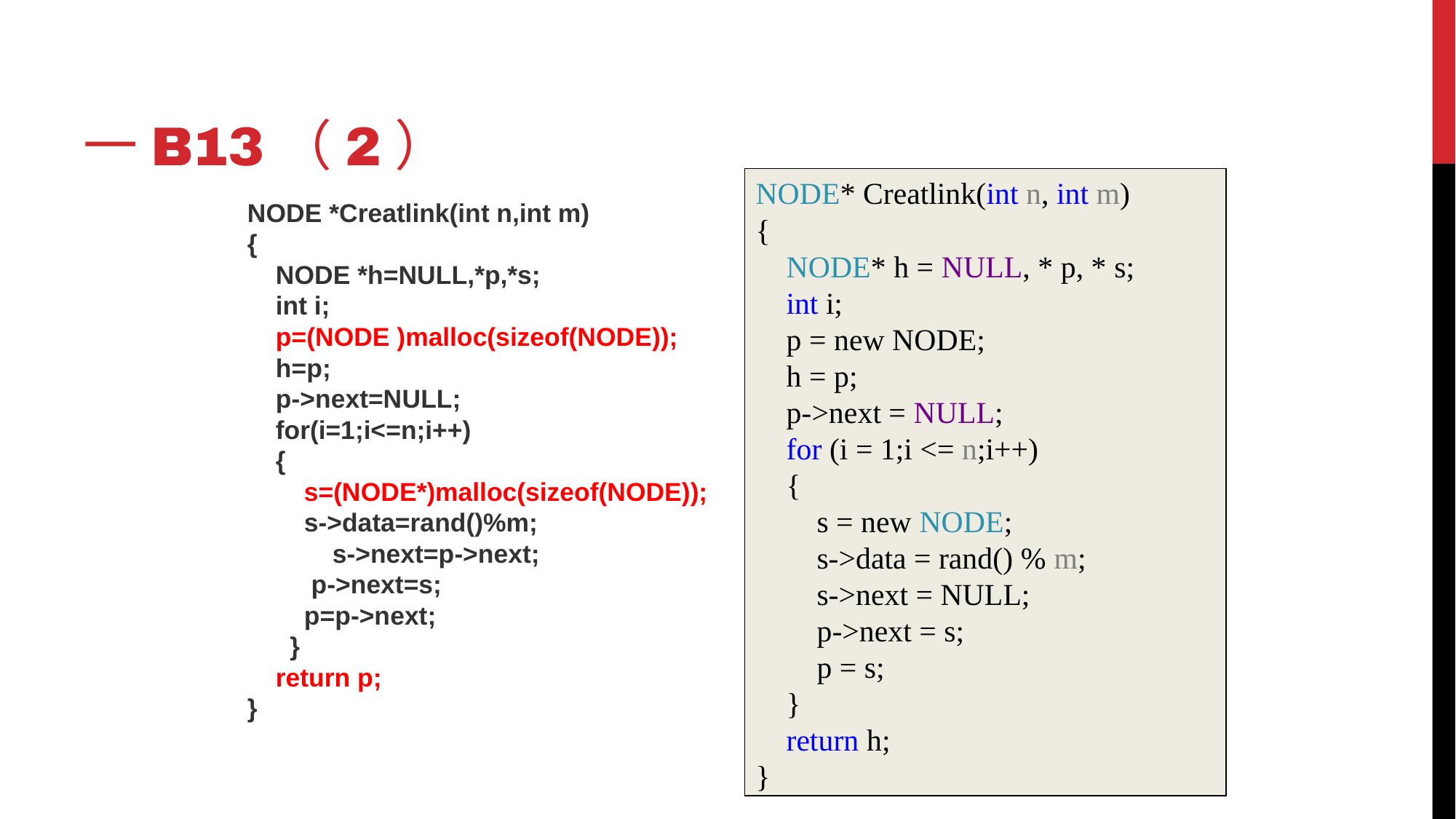

# 一b13（2）
NODE* Creatlink(int n, int m)
{
    NODE* h = NULL, * p, * s;
    int i;
    p = new NODE;
    h = p;
    p->next = NULL;
    for (i = 1;i <= n;i++)
    {
        s = new NODE;
        s->data = rand() % m;
        s->next = NULL;
        p->next = s;
        p = s;
    }
    return h;
}

NODE *Creatlink(int n,int m)
{
    NODE *h=NULL,*p,*s;
    int i;
    p=(NODE )malloc(sizeof(NODE));
    h=p;
    p->next=NULL;
    for(i=1;i<=n;i++)
    {
        s=(NODE*)malloc(sizeof(NODE));
        s->data=rand()%m;
            s->next=p->next;
         p->next=s;
        p=p->next;
      }
    return p;
}